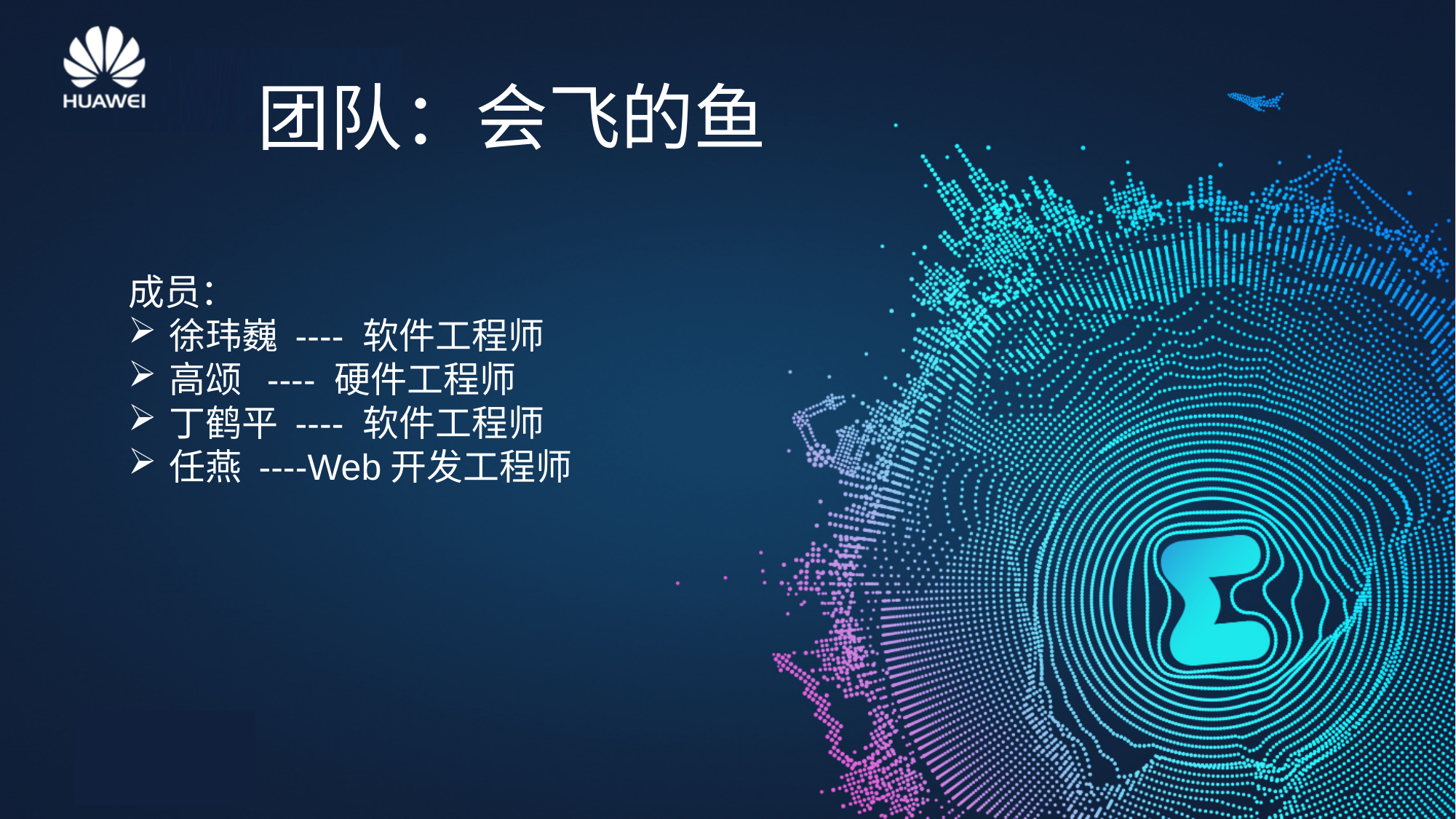

# 团队：会飞的鱼
成员：
徐玮巍 ---- 软件工程师
高颂  ---- 硬件工程师
丁鹤平 ---- 软件工程师
任燕 ----Web开发工程师